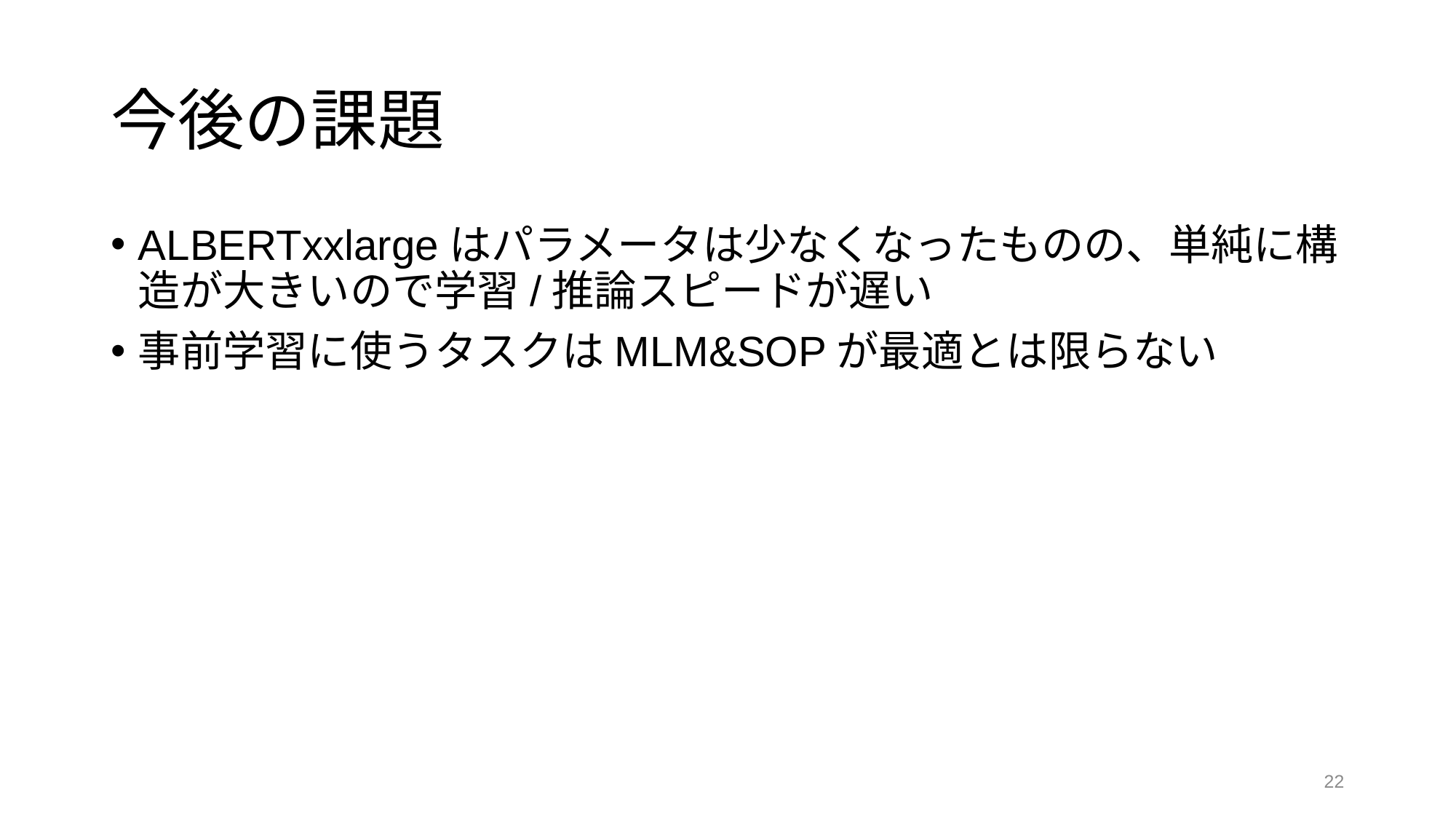

# 今後の課題
ALBERTxxlargeはパラメータは少なくなったものの、単純に構造が大きいので学習/推論スピードが遅い
事前学習に使うタスクはMLM&SOPが最適とは限らない
22